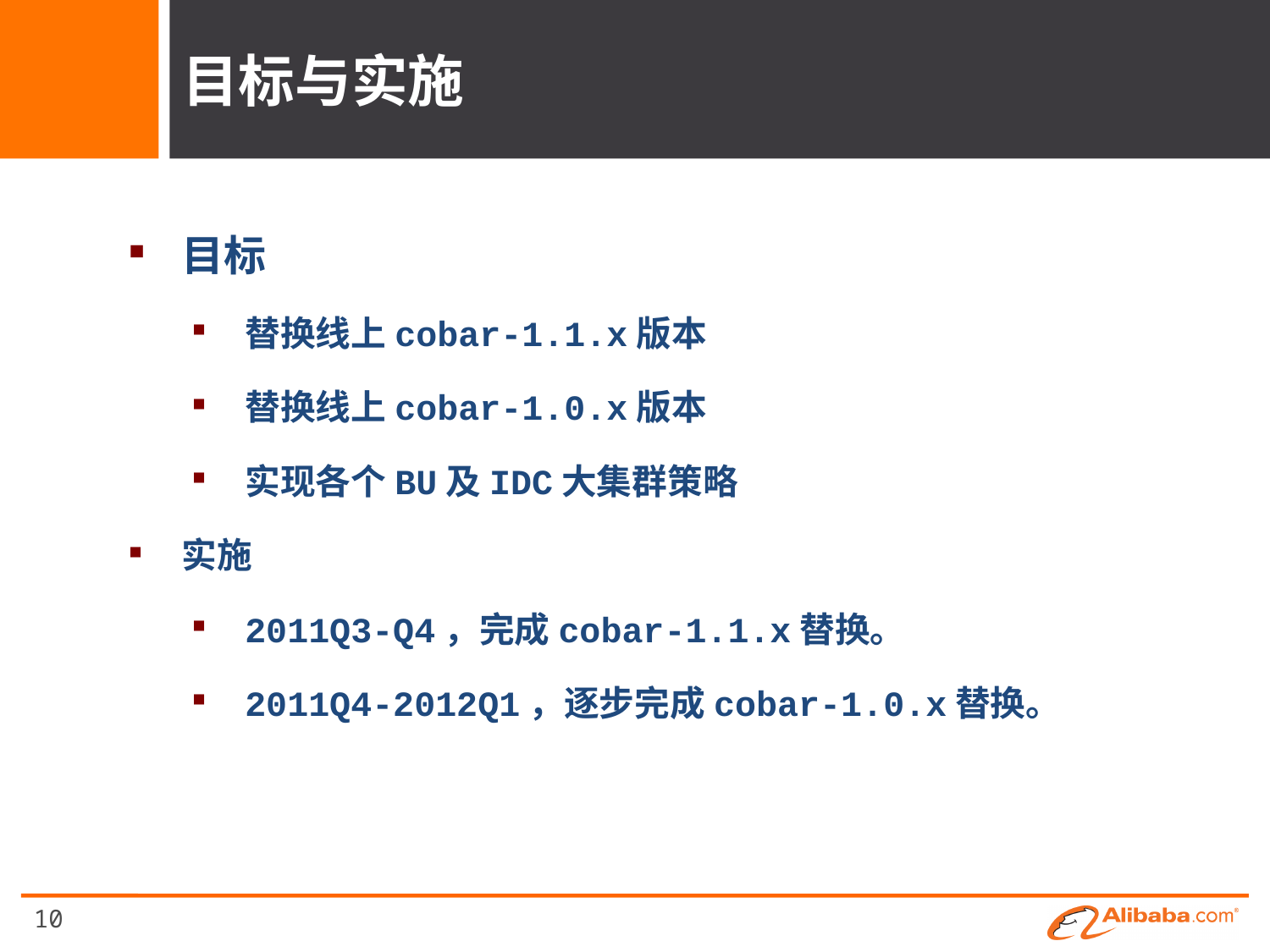

# 目标与实施
目标
替换线上cobar-1.1.x版本
替换线上cobar-1.0.x版本
实现各个BU及IDC大集群策略
实施
2011Q3-Q4，完成cobar-1.1.x替换。
2011Q4-2012Q1，逐步完成cobar-1.0.x替换。
10